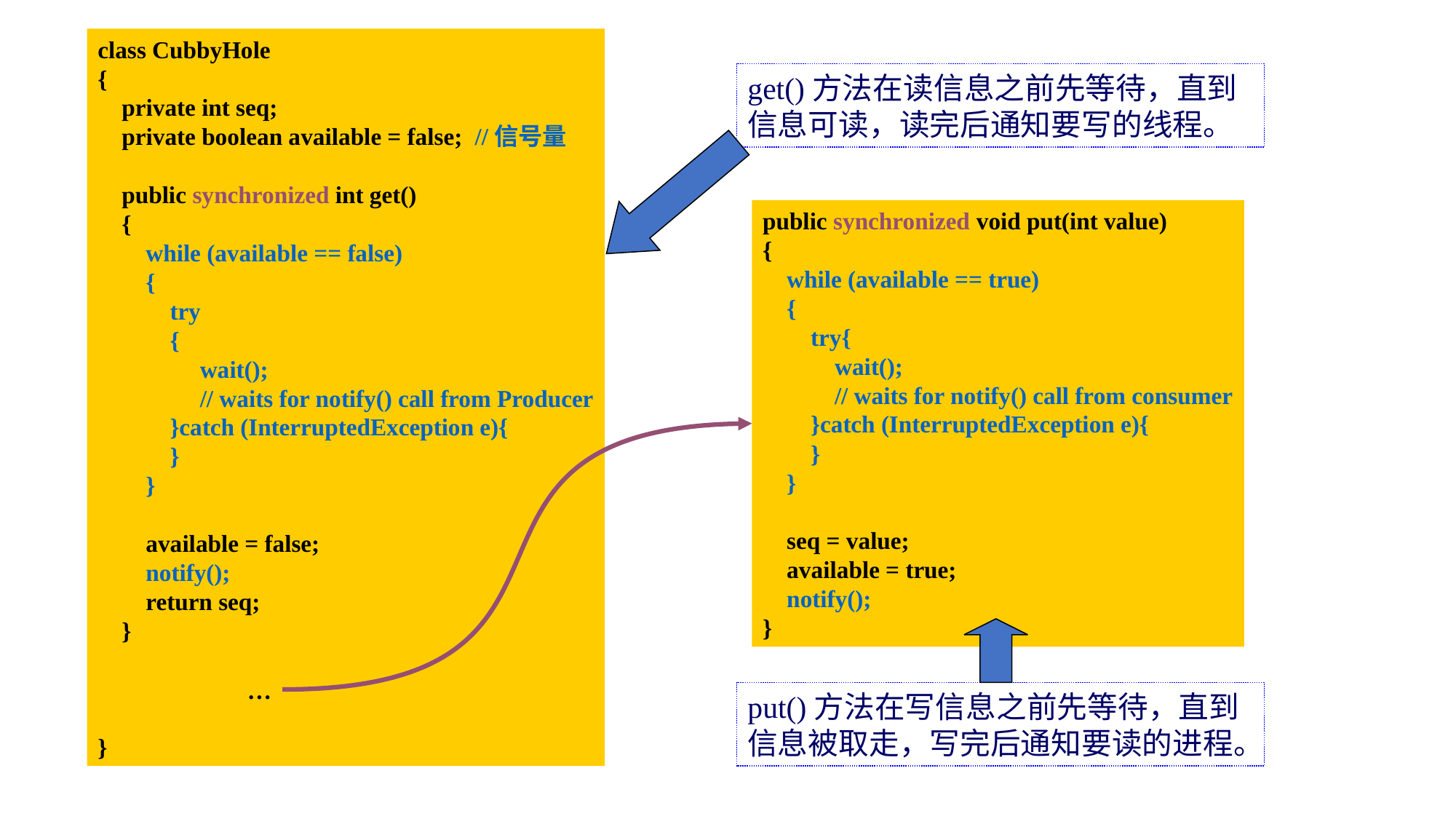

class CubbyHole
{
    private int seq;
    private boolean available = false;  //信号量

    public synchronized int get()
    {
        while (available == false)
        {
            try
            {
                 wait();
                 // waits for notify() call from Producer
            }catch (InterruptedException e){
            }
        }

        available = false;
        notify();
        return seq;
    }

}
get()方法在读信息之前先等待，直到信息可读，读完后通知要写的线程。

public synchronized void put(int value)
{
    while (available == true)
    {
        try{
            wait();
            // waits for notify() call from consumer
        }catch (InterruptedException e){
        }
    }

    seq = value;
    available = true;
    notify();
}

…
put()方法在写信息之前先等待，直到信息被取走，写完后通知要读的进程。